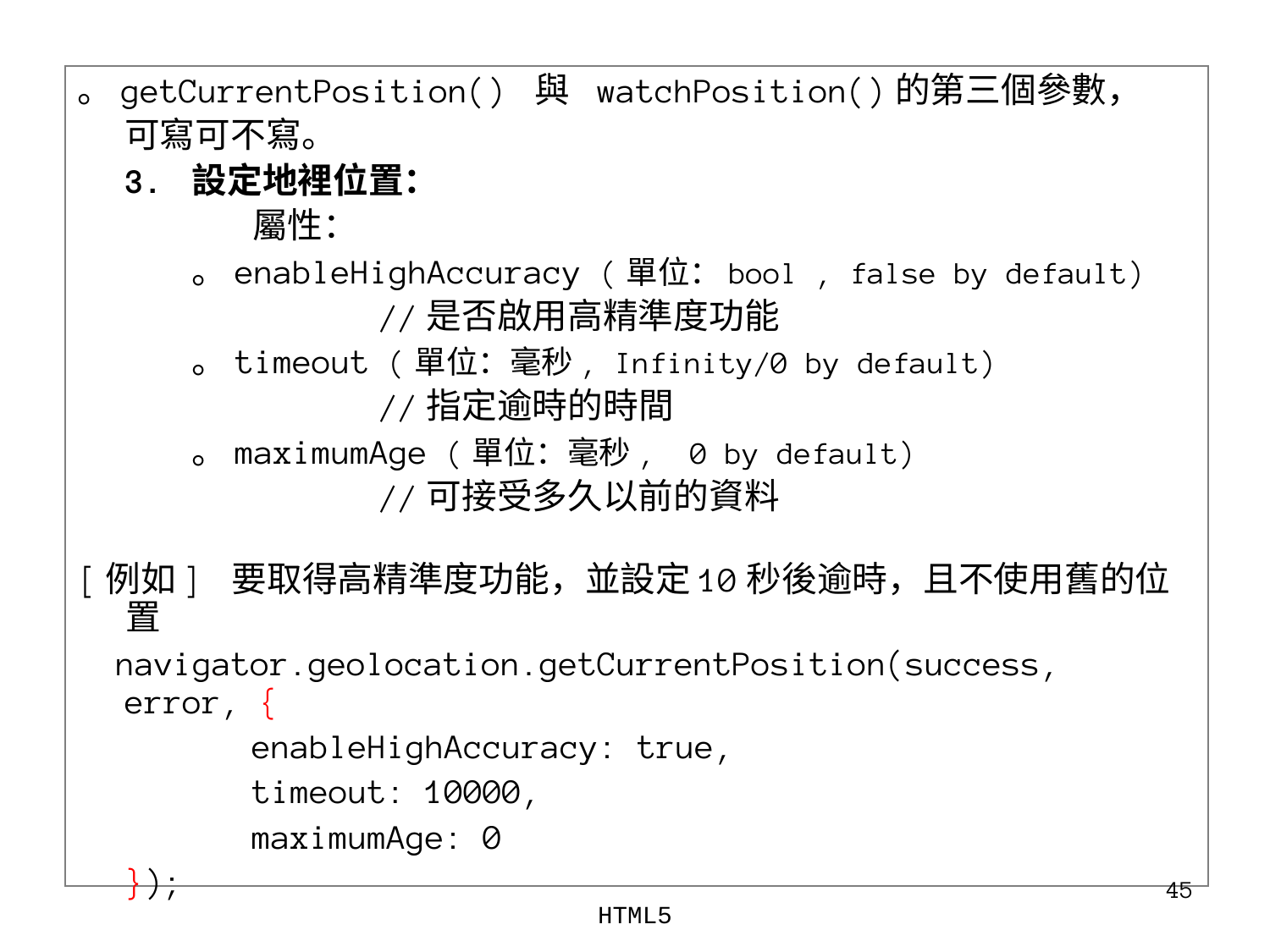

。getCurrentPosition() 與 watchPosition()的第三個參數，
  可寫可不寫。
	3. 設定地裡位置：
		屬性：
	   。enableHighAccuracy (單位：bool , false by default)
			//是否啟用高精準度功能
	   。timeout (單位：毫秒, Infinity/0 by default)
			//指定逾時的時間
	   。maximumAge (單位：毫秒,  0 by default)
			//可接受多久以前的資料
[例如] 要取得高精準度功能，並設定10秒後逾時，且不使用舊的位置
  navigator.geolocation.getCurrentPosition(success, 	error, {
		enableHighAccuracy: true,
		timeout: 10000,
		maximumAge: 0
	});

45
HTML5